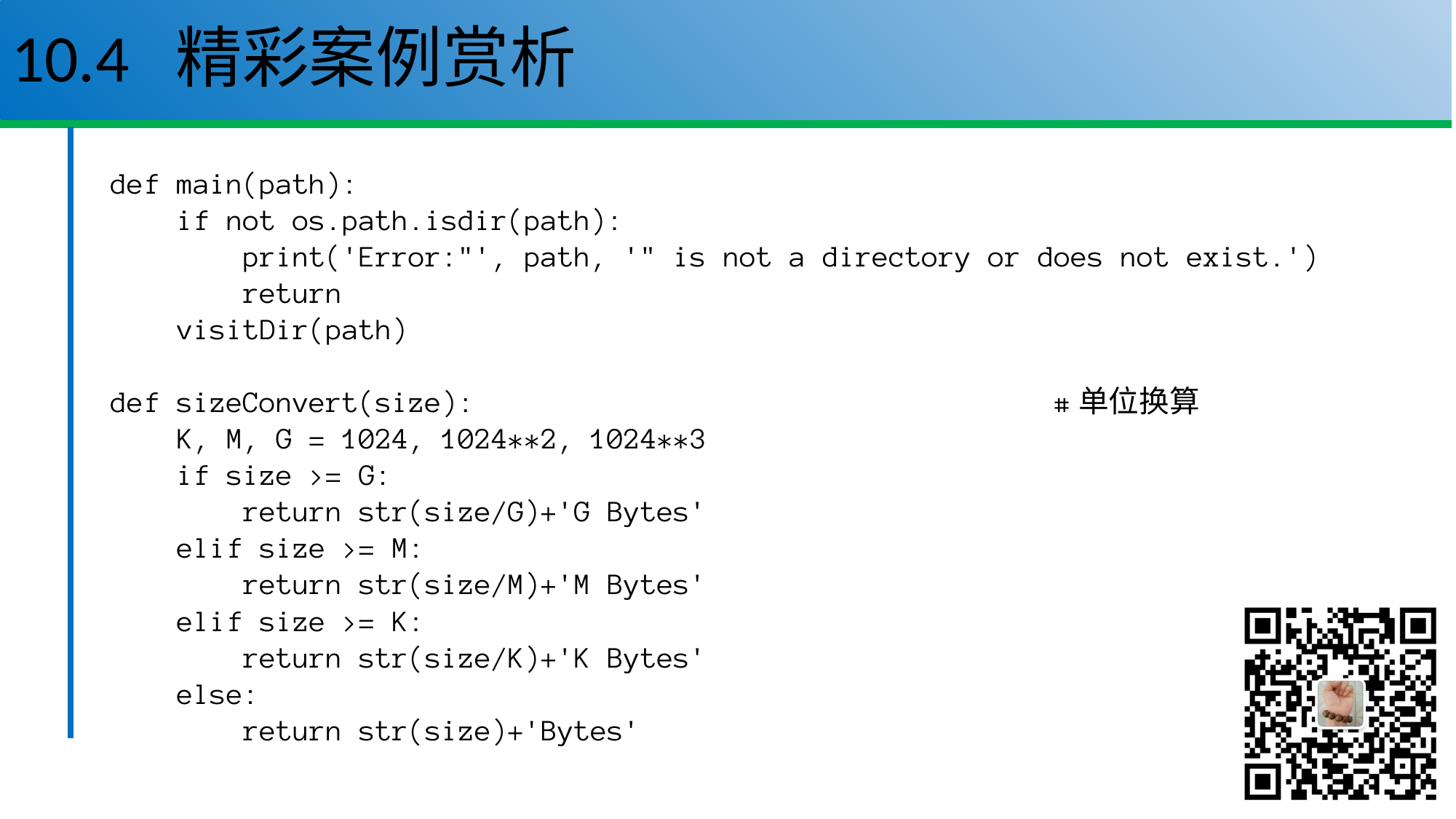

# 10.4  精彩案例赏析
def main(path):
    if not os.path.isdir(path):
        print('Error:"', path, '" is not a directory or does not exist.')
        return
    visitDir(path)

def sizeConvert(size):                                   #单位换算
    K, M, G = 1024, 1024**2, 1024**3
    if size >= G:
        return str(size/G)+'G Bytes'
    elif size >= M:
        return str(size/M)+'M Bytes'
    elif size >= K:
        return str(size/K)+'K Bytes'
    else:
        return str(size)+'Bytes'
21